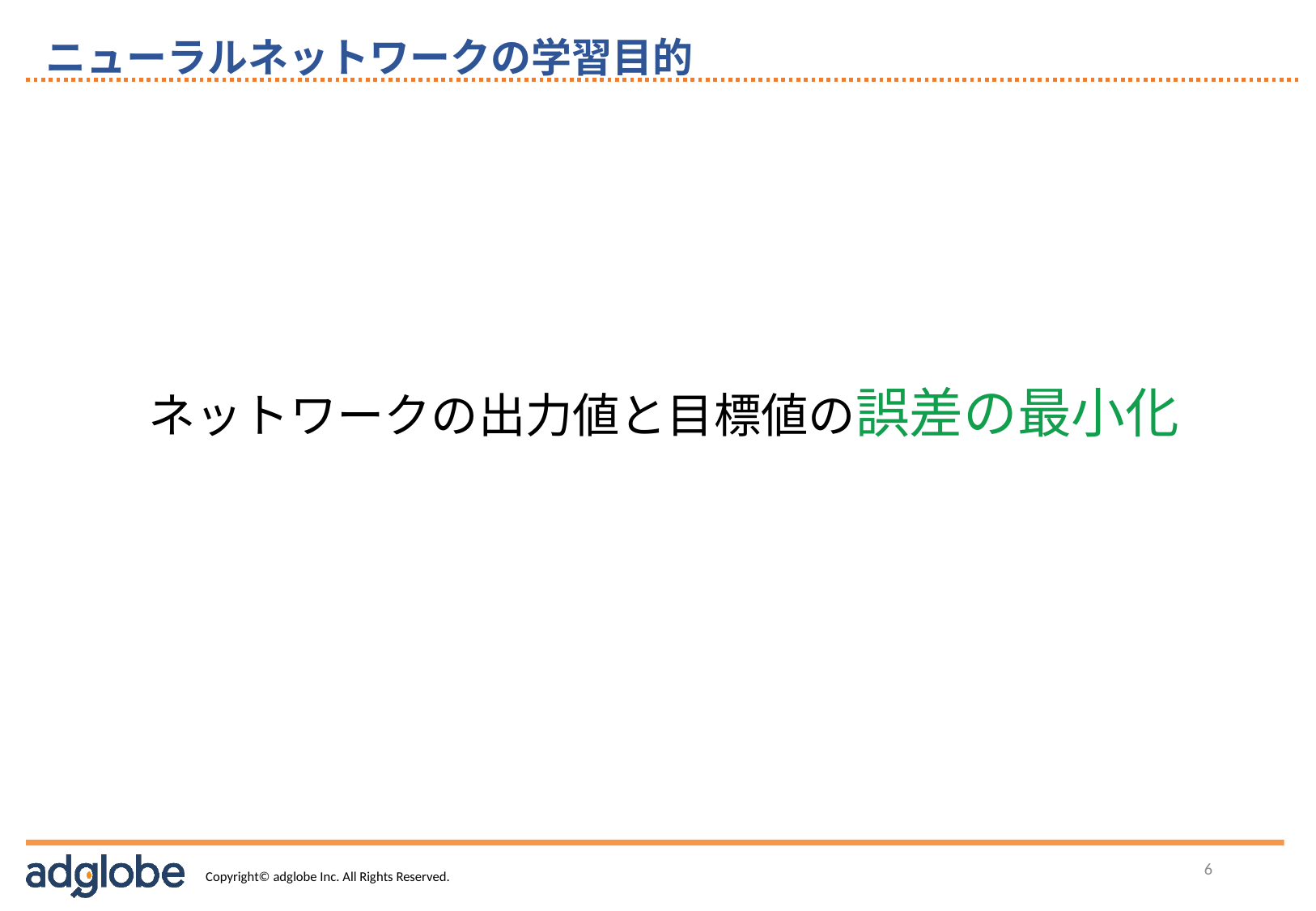

ニューラルネットワークの学習目的
ネットワークの出力値と目標値の誤差の最小化
6